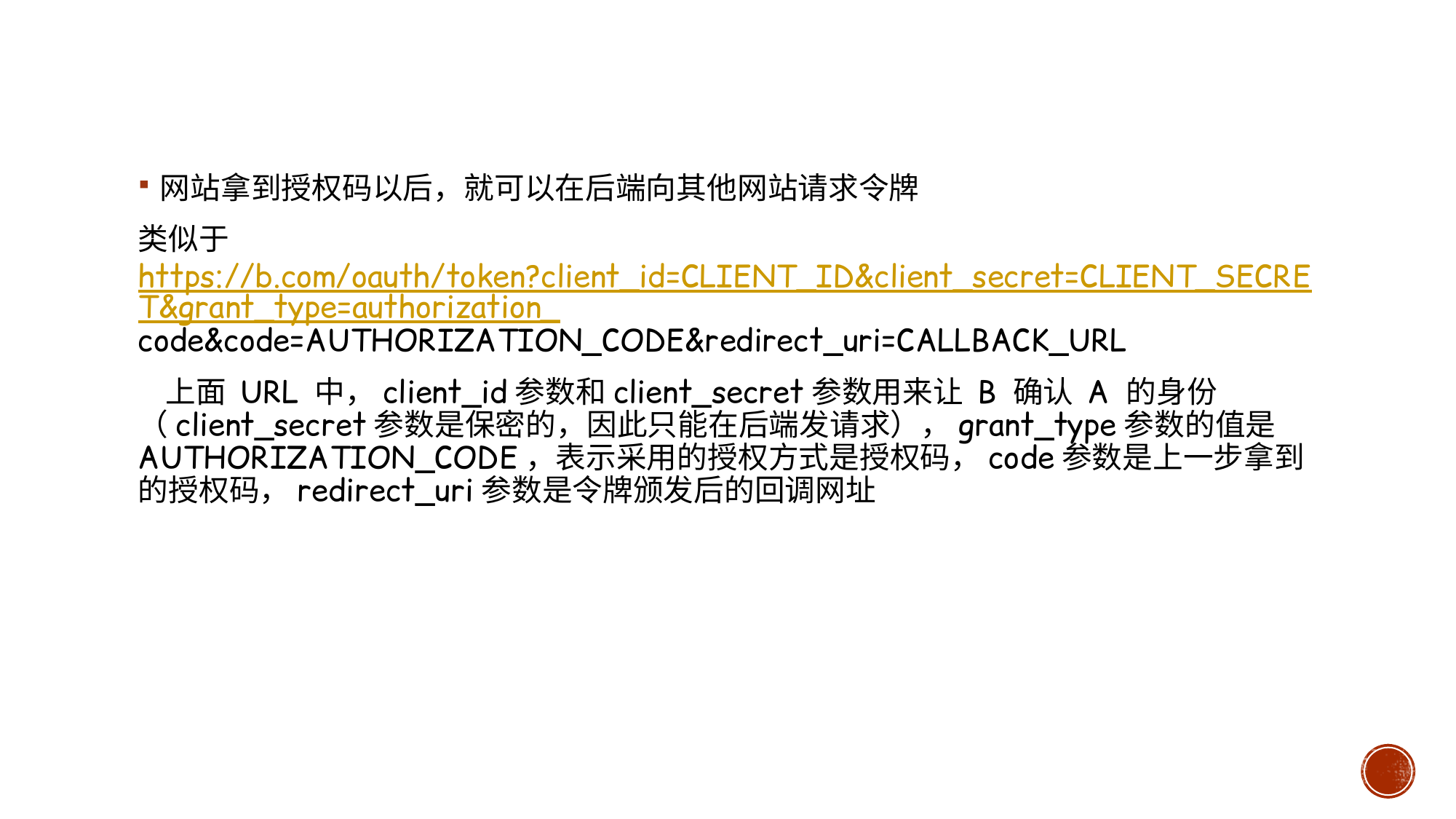

网站拿到授权码以后，就可以在后端向其他网站请求令牌
类似于https://b.com/oauth/token?client_id=CLIENT_ID&client_secret=CLIENT_SECRET&grant_type=authorization_code&code=AUTHORIZATION_CODE&redirect_uri=CALLBACK_URL
   上面 URL 中，client_id参数和client_secret参数用来让 B 确认 A 的身份（client_secret参数是保密的，因此只能在后端发请求），grant_type参数的值是AUTHORIZATION_CODE，表示采用的授权方式是授权码，code参数是上一步拿到的授权码，redirect_uri参数是令牌颁发后的回调网址